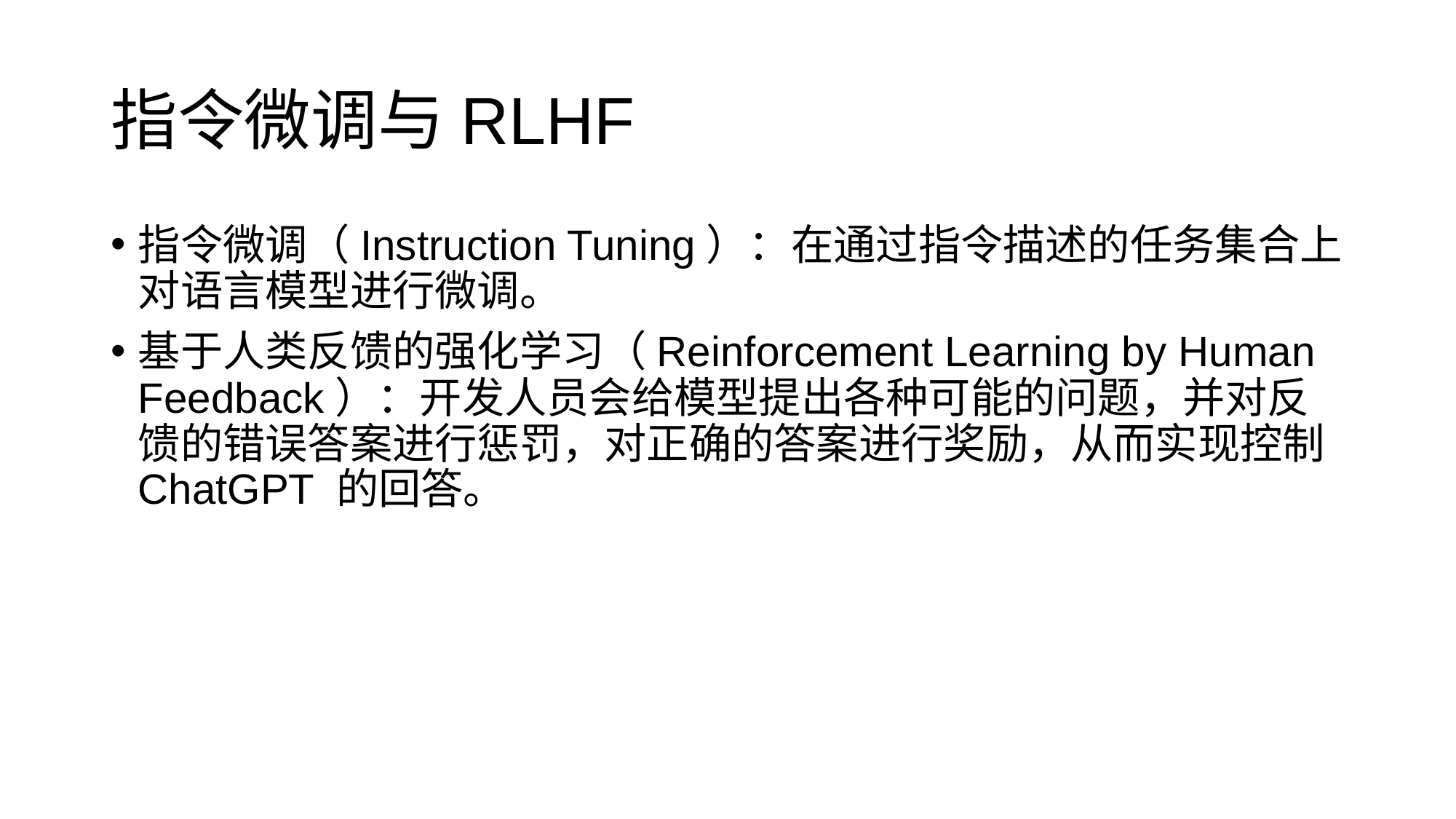

# 指令微调与RLHF
指令微调（Instruction Tuning）：在通过指令描述的任务集合上对语言模型进行微调。
基于人类反馈的强化学习（Reinforcement Learning by Human Feedback）：开发人员会给模型提出各种可能的问题，并对反馈的错误答案进行惩罚，对正确的答案进行奖励，从而实现控制 ChatGPT 的回答。